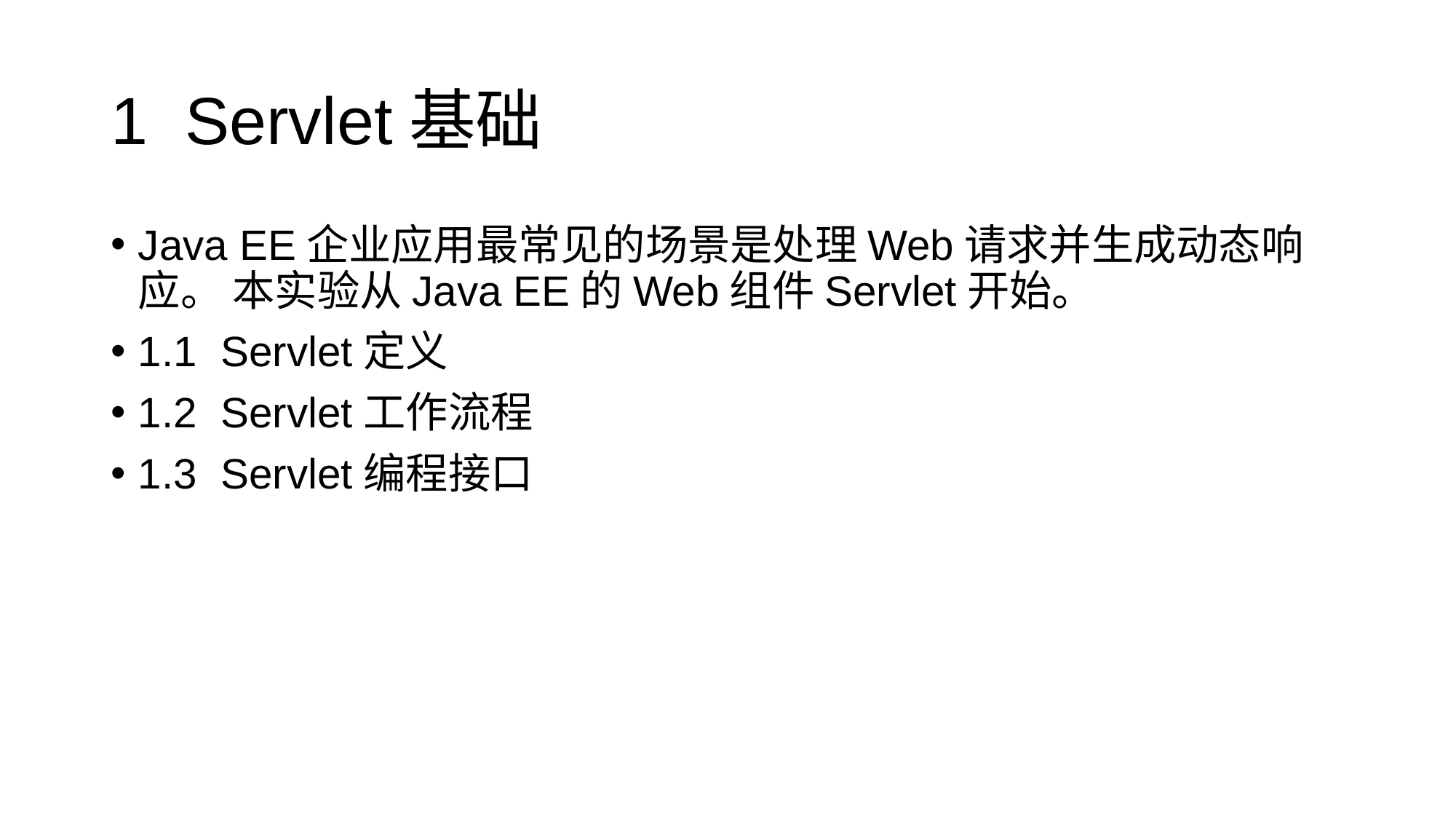

# 1  Servlet基础
Java EE企业应用最常见的场景是处理Web请求并生成动态响应。 本实验从Java EE的Web组件Servlet开始。
1.1  Servlet定义
1.2  Servlet工作流程
1.3  Servlet编程接口